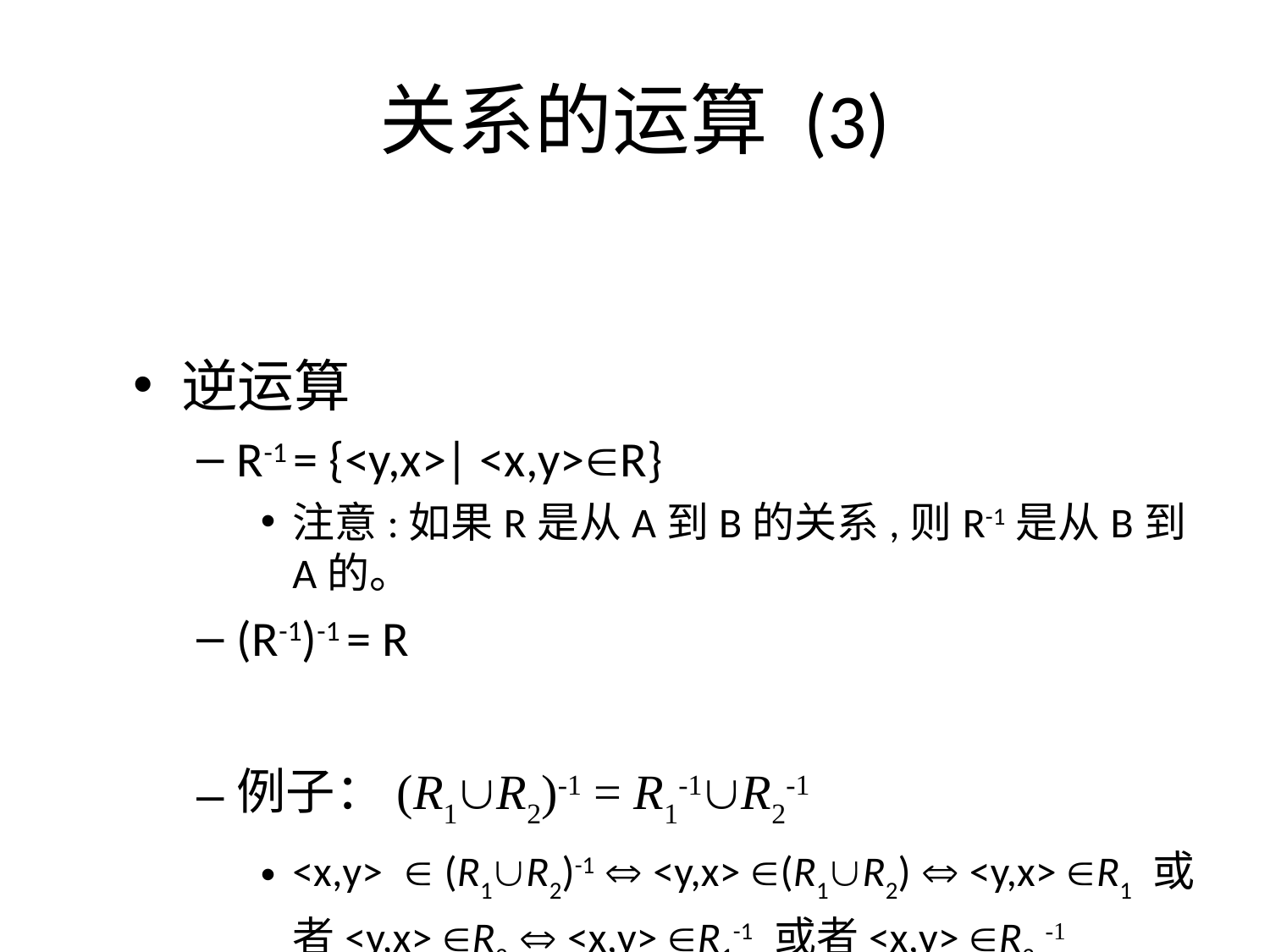

# 关系的运算 (3)
逆运算
R-1 = {<y,x>| <x,y>∈R}
注意:如果R是从A到B的关系,则R-1是从B到A的。
(R-1)-1 = R

例子：(R1∪R2)-1 = R1-1∪R2-1
<x,y> ∈ (R1∪R2)-1 ⇔ <y,x> ∈(R1∪R2) ⇔ <y,x> ∈R1 或者<y,x> ∈R2 ⇔ <x,y> ∈R1-1 或者<x,y> ∈R2 -1